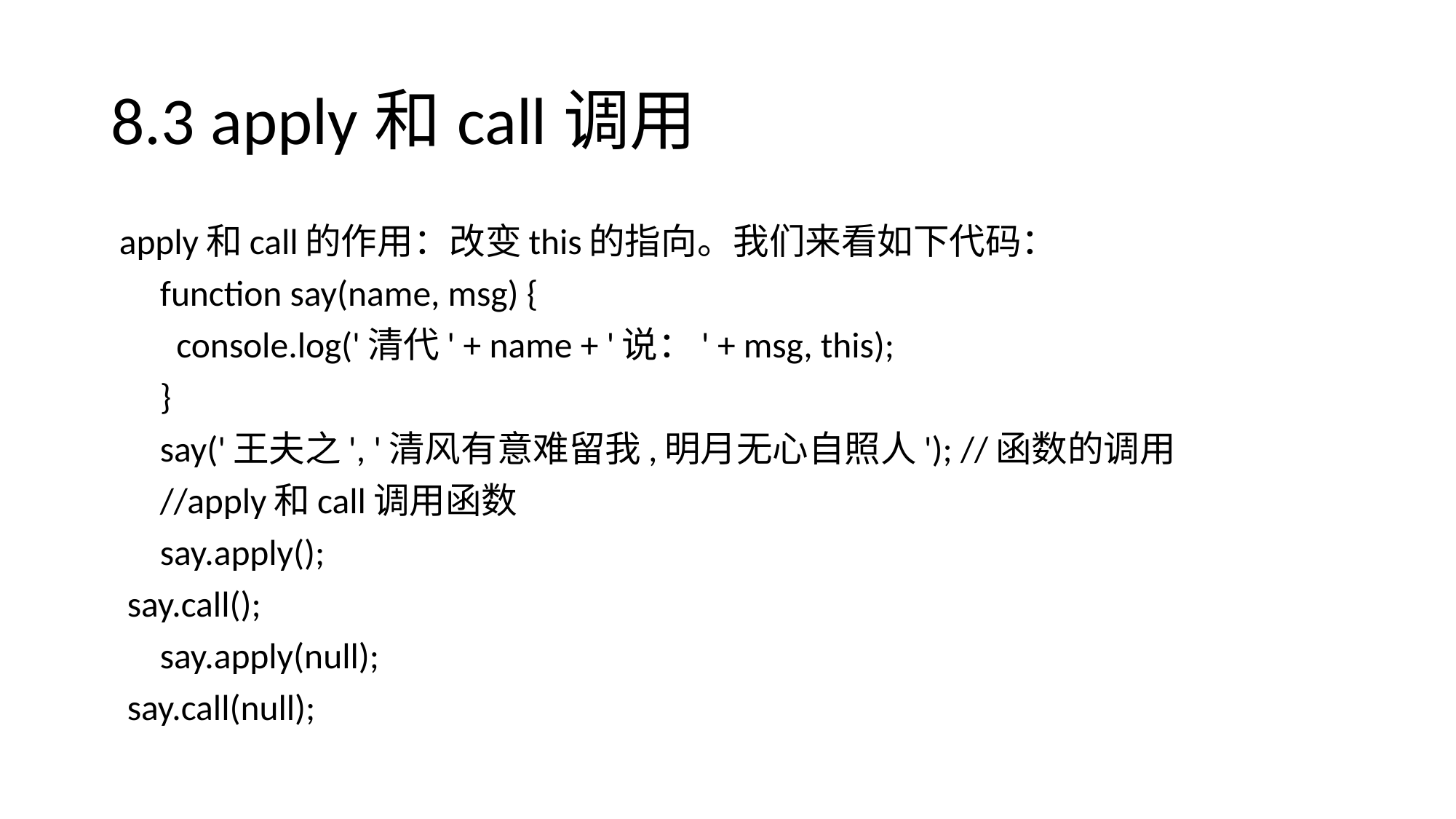

# 8.3 apply和call调用
 apply和call的作用：改变this的指向。我们来看如下代码：
      function say(name, msg) {
        console.log('清代' + name + '说：' + msg, this);
      }
      say('王夫之', '清风有意难留我,明月无心自照人'); //函数的调用
      //apply和call调用函数
      say.apply();
  say.call();
      say.apply(null);
  say.call(null);